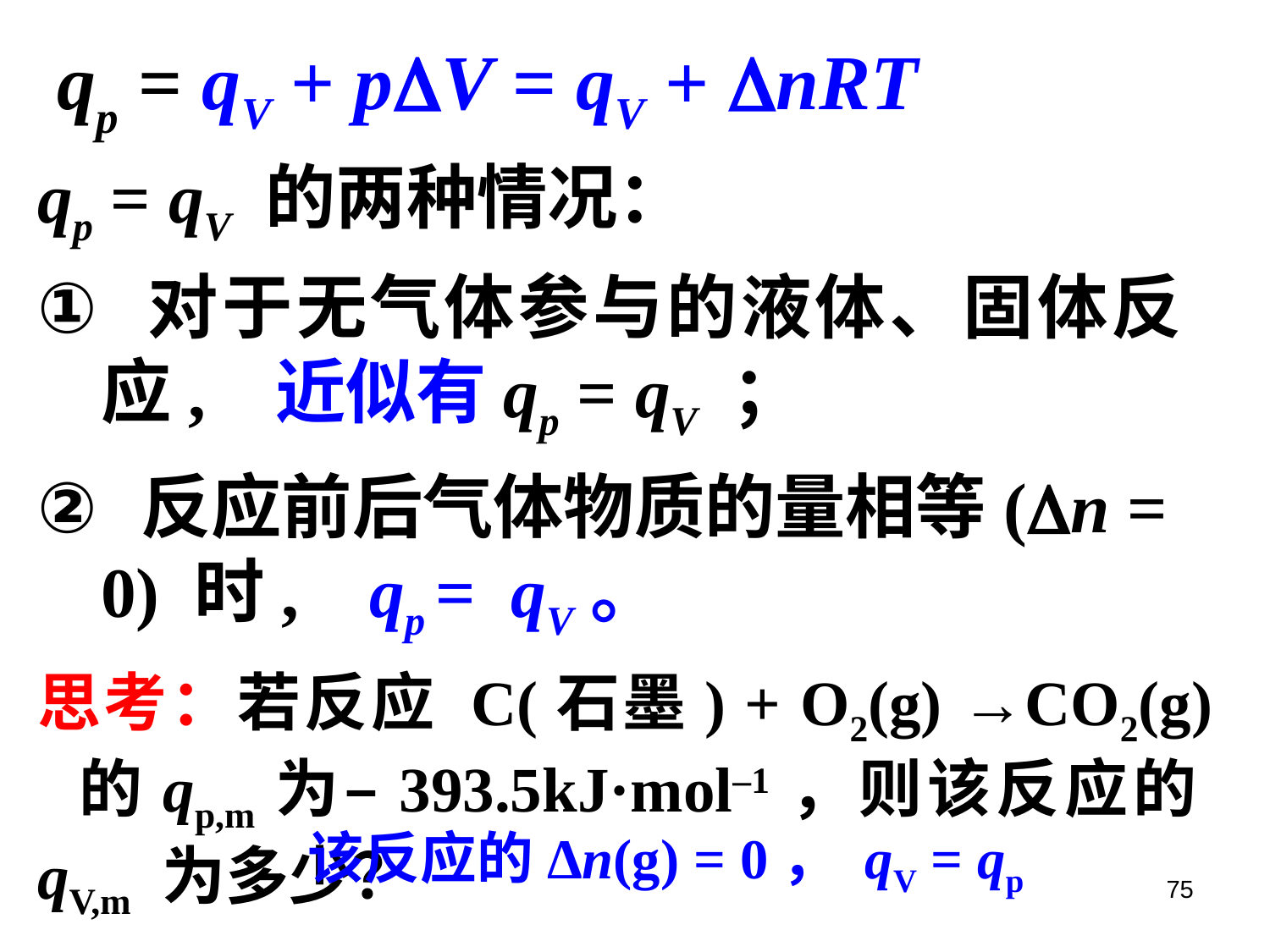

qp = qV + pΔV = qV + ΔnRT
qp = qV 的两种情况：
 对于无气体参与的液体、固体反应,   近似有qp = qV ；
 反应前后气体物质的量相等(Δn = 0) 时,    qp =  qV。
思考：若反应 C(石墨) + O2(g) →CO2(g)
 的qp,m为–393.5kJ·mol–1，则该反应的qV,m 为多少？
该反应的Δn(g) = 0， qV = qp
75